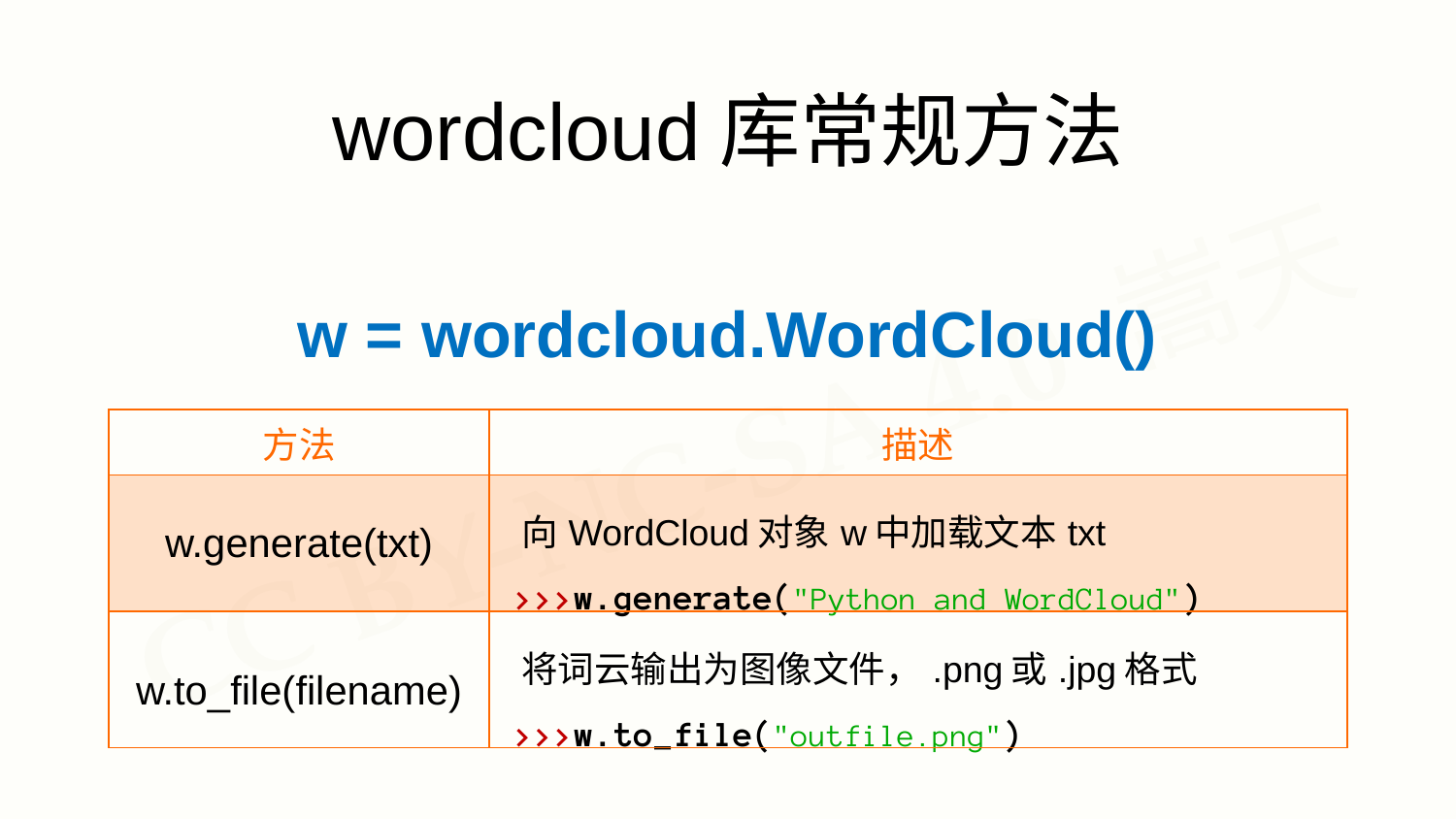

wordcloud库常规方法
w = wordcloud.WordCloud()
| 方法 | 描述 |
| --- | --- |
| w.generate(txt) | 向WordCloud对象w中加载文本txt >>>w.generate("Python and WordCloud") |
| w.to\_file(filename) | 将词云输出为图像文件，.png或.jpg格式 >>>w.to\_file("outfile.png") |